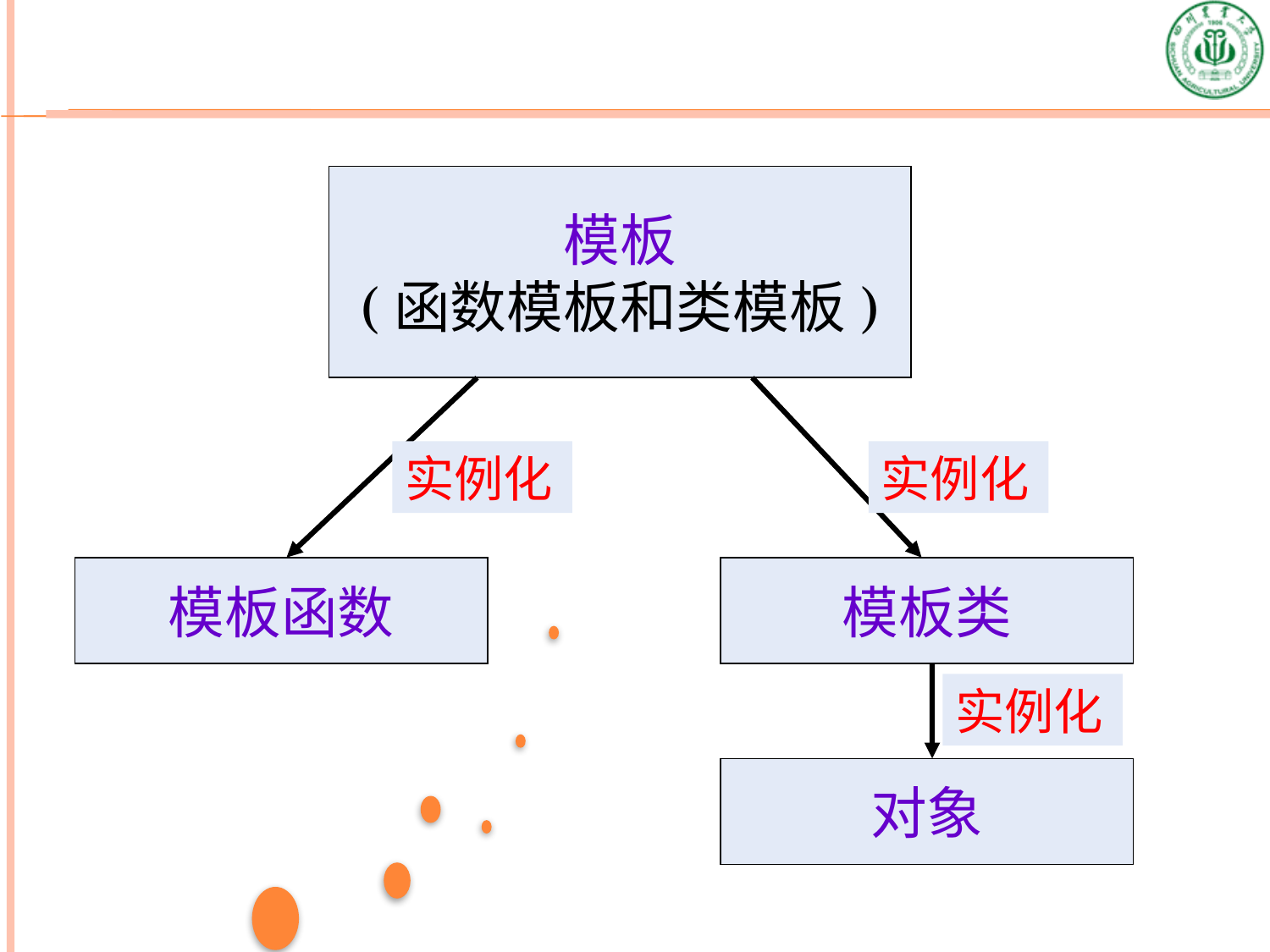

模板
(函数模板和类模板)

实例化
实例化
模板函数
模板类

实例化
对象